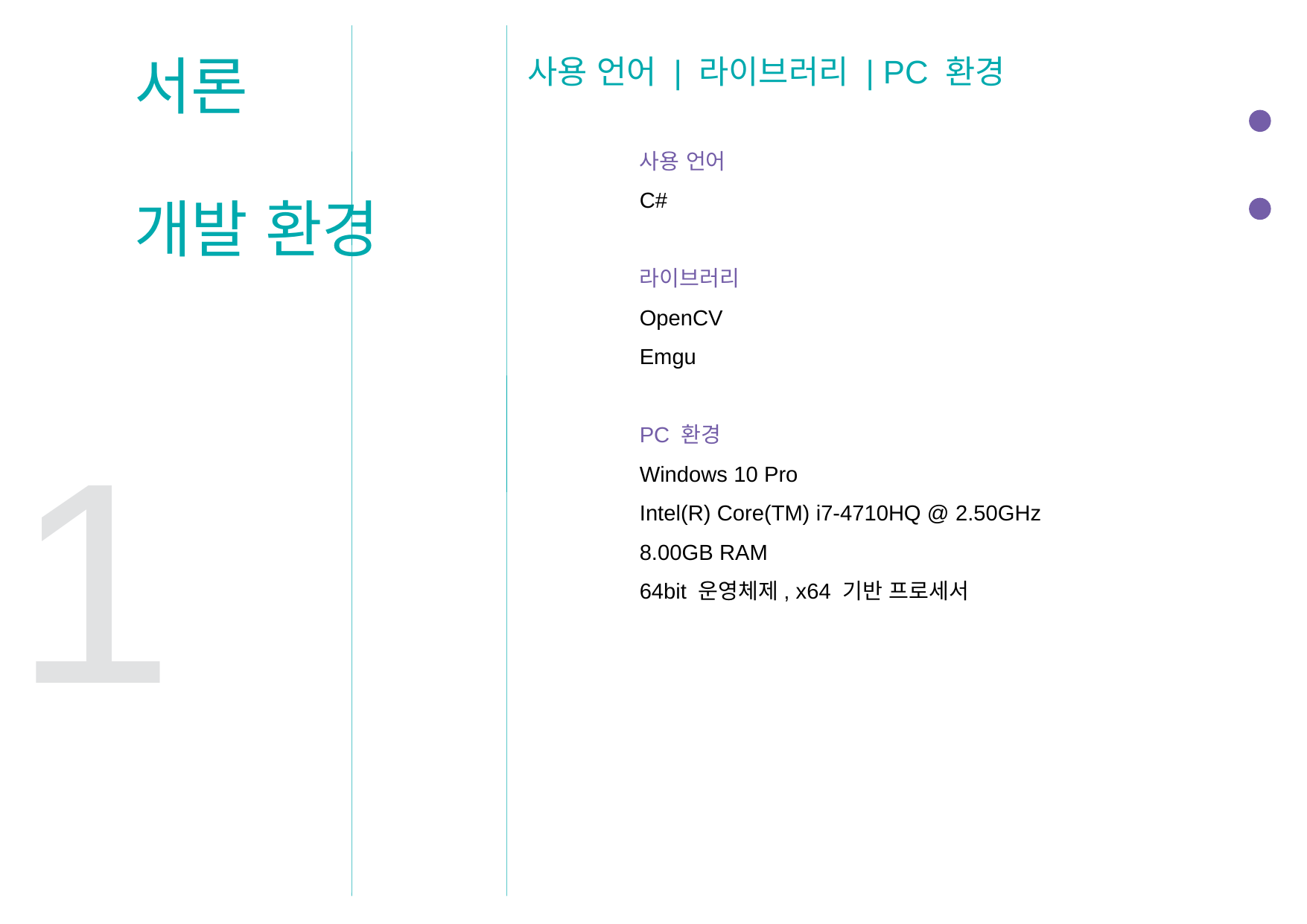

서론

개발 환경
사용 언어 | 라이브러리 | PC 환경
	사용 언어
	C#

	라이브러리
	OpenCV
	Emgu

	PC 환경
	Windows 10 Pro
	Intel(R) Core(TM) i7-4710HQ @ 2.50GHz
	8.00GB RAM
	64bit 운영체제, x64 기반 프로세서

1.2